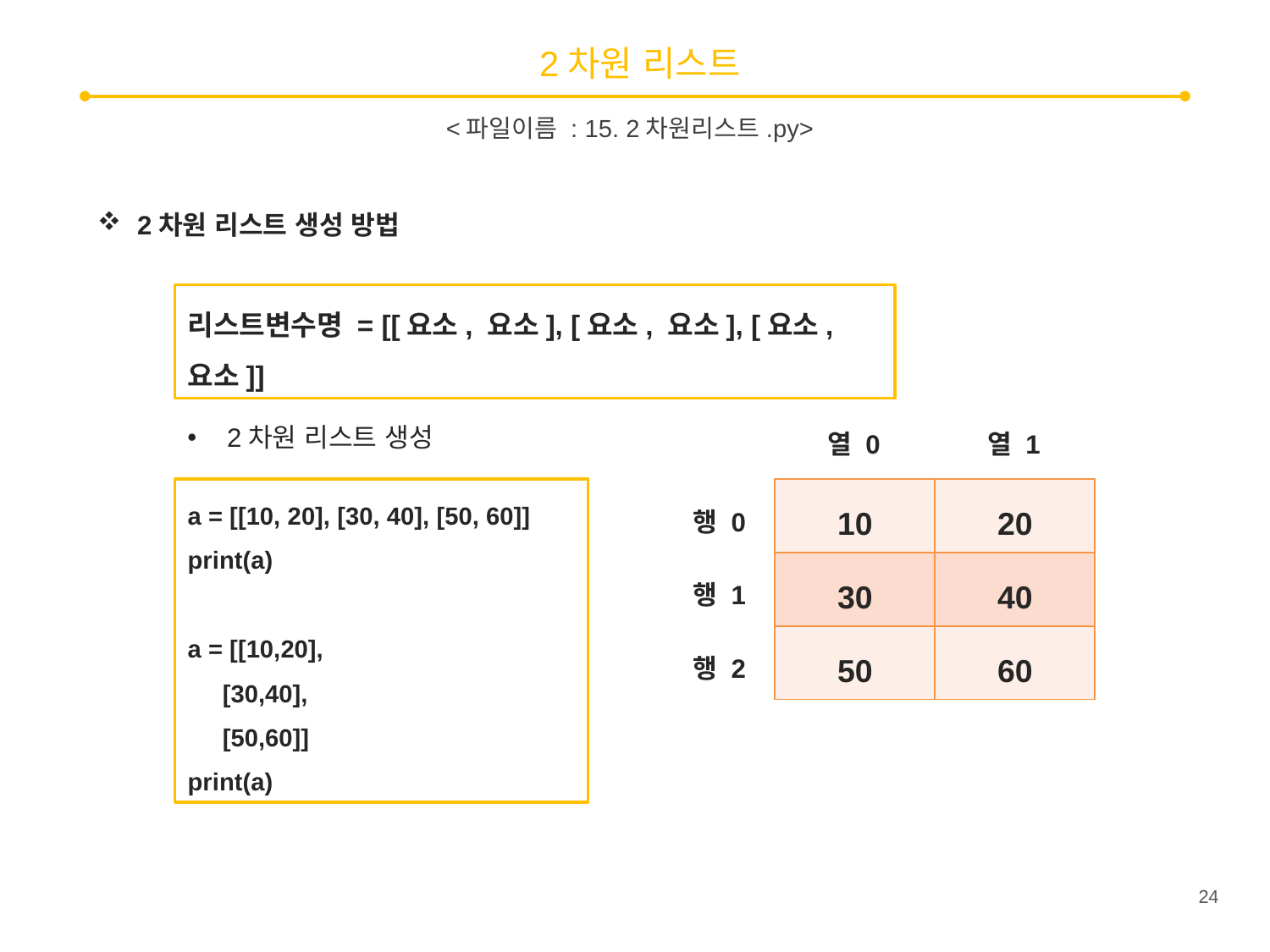

# 2차원 리스트
<파일이름 : 15. 2차원리스트.py>
2차원 리스트 생성 방법
리스트변수명 = [[요소, 요소], [요소, 요소], [요소, 요소]]
2차원 리스트 생성
열 0
열 1
a = [[10, 20], [30, 40], [50, 60]]
print(a)

a = [[10,20],
     [30,40],
     [50,60]]
print(a)
| 10 | 20 |
| --- | --- |
| 30 | 40 |
| 50 | 60 |
행 0
행 1
행 2